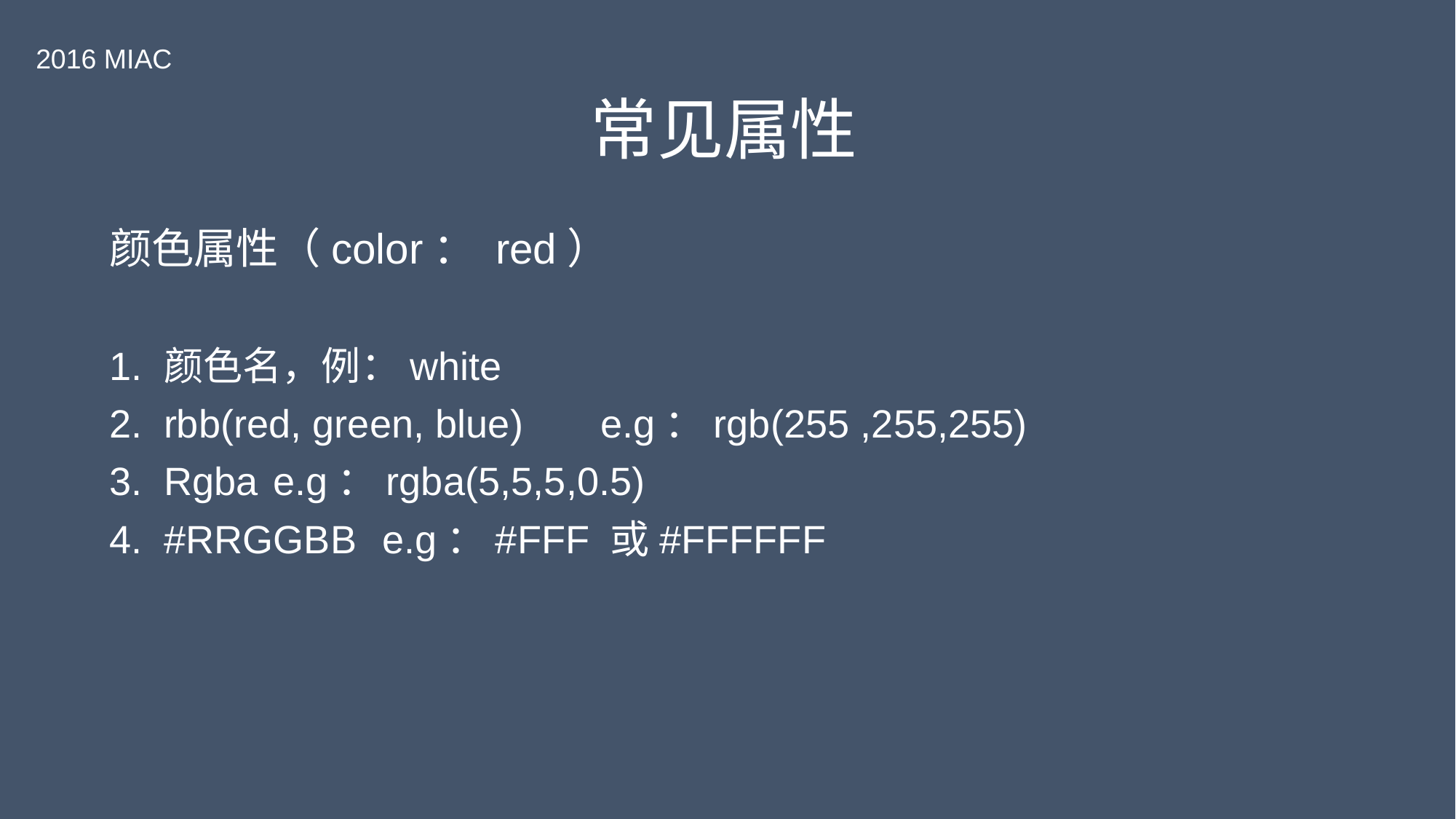

2016 MIAC
# 常见属性
颜色属性（color： red）

颜色名，例：white
rbb(red, green, blue) 	e.g：rgb(255 ,255,255)
Rgba 	e.g：rgba(5,5,5,0.5)
#RRGGBB	e.g：#FFF 或#FFFFFF